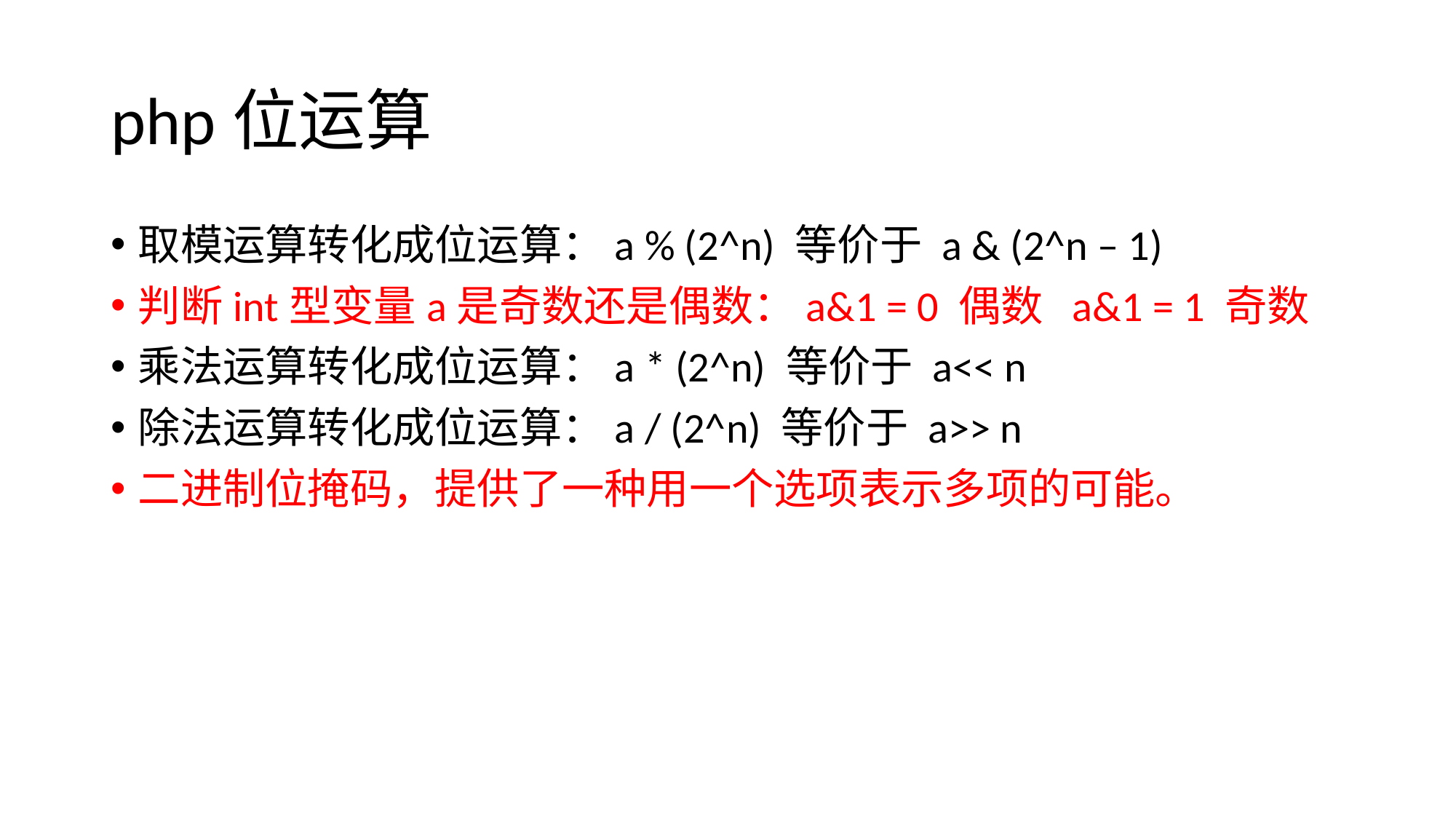

# php位运算
取模运算转化成位运算：a % (2^n) 等价于 a & (2^n – 1)
判断int型变量a是奇数还是偶数：a&1 = 0 偶数  a&1 = 1 奇数
乘法运算转化成位运算：a * (2^n) 等价于 a<< n
除法运算转化成位运算：a / (2^n) 等价于 a>> n
二进制位掩码，提供了一种用一个选项表示多项的可能。